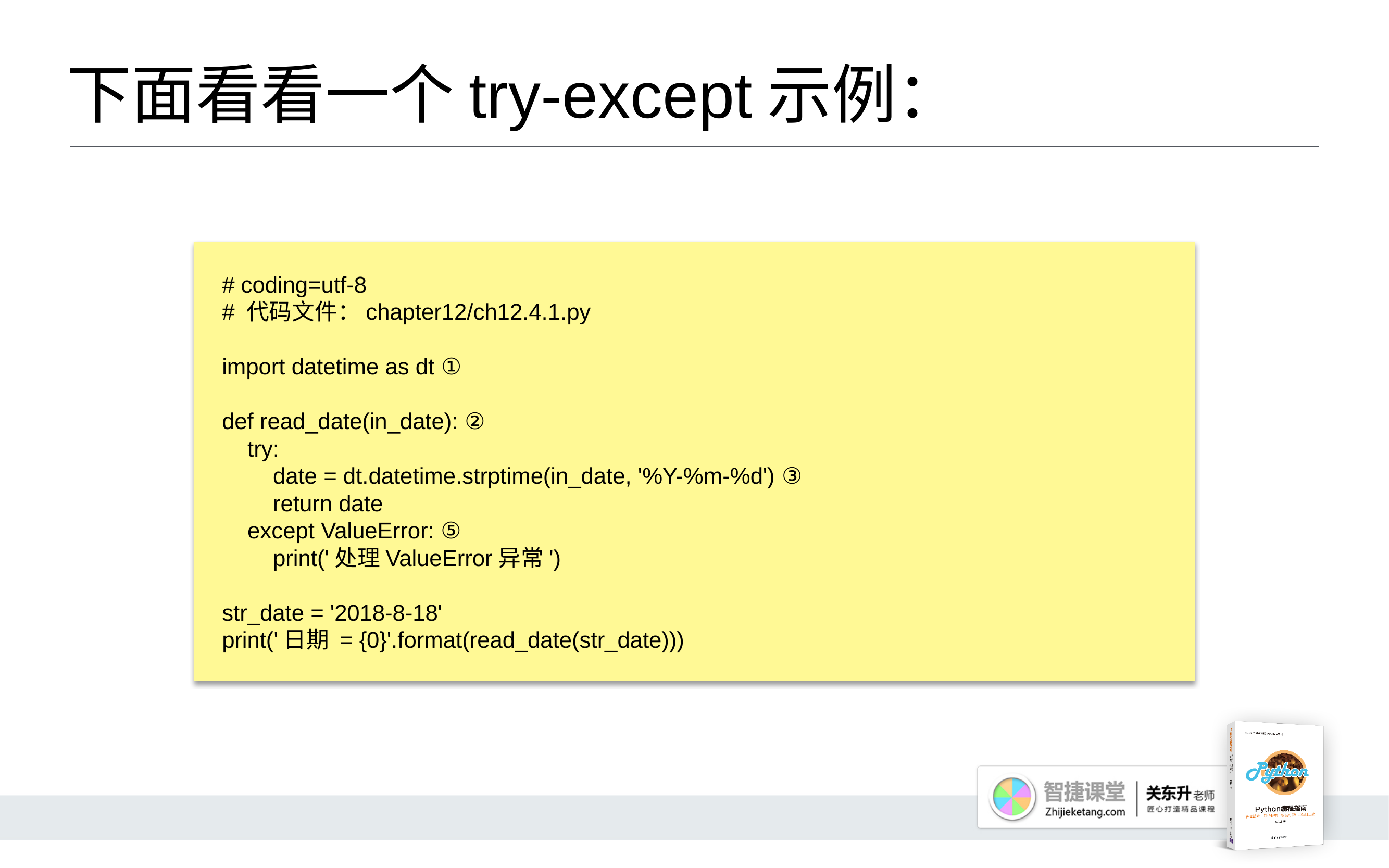

# 下面看看一个try-except示例：
# coding=utf-8
# 代码文件：chapter12/ch12.4.1.py

import datetime as dt ①

def read_date(in_date): ②
    try:
        date = dt.datetime.strptime(in_date, '%Y-%m-%d') ③
        return date
    except ValueError: ⑤
        print('处理ValueError异常')

str_date = '2018-8-18'
print('日期 = {0}'.format(read_date(str_date)))